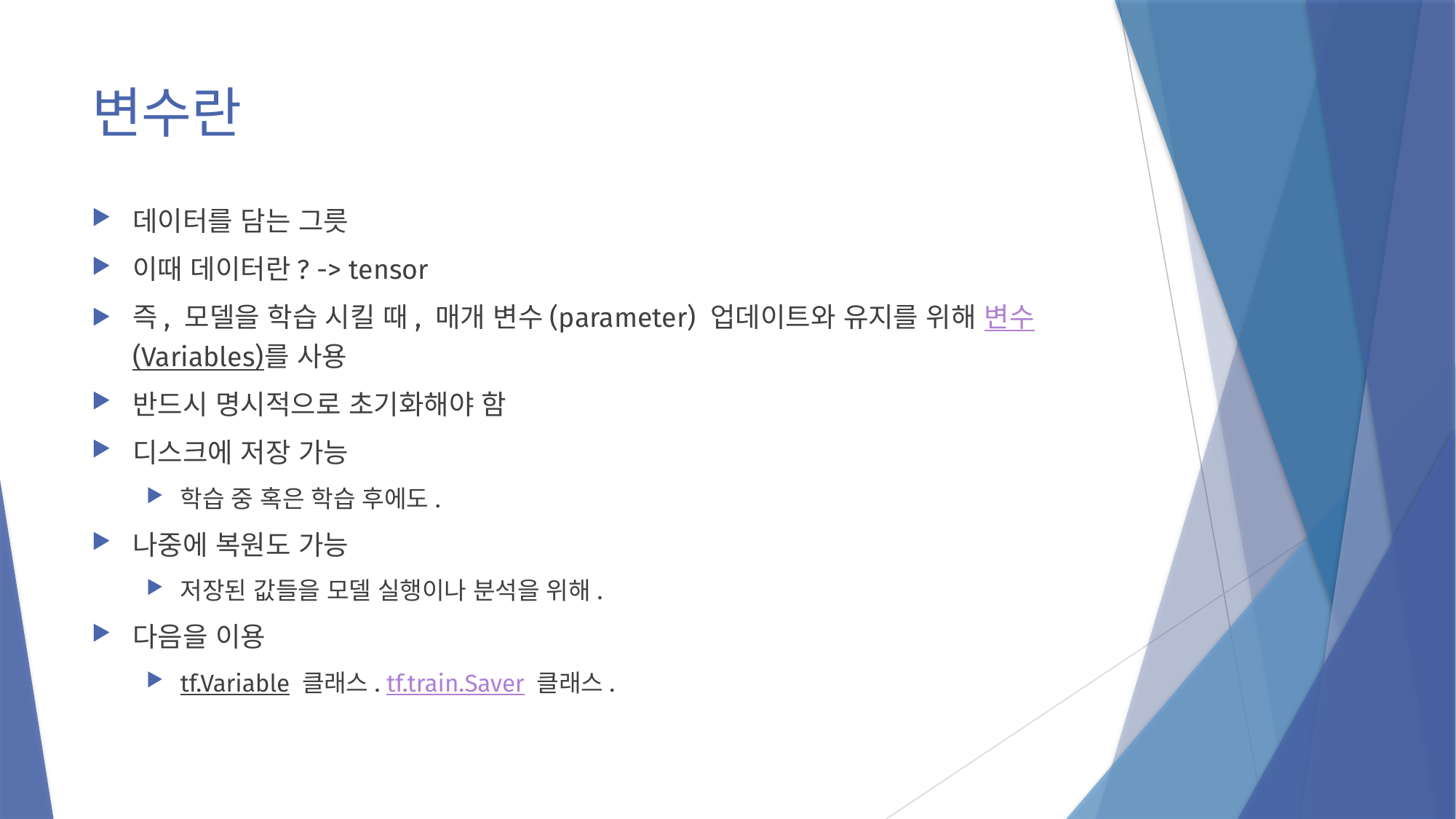

# 변수란
데이터를 담는 그릇
이때 데이터란? -> tensor
즉, 모델을 학습 시킬 때, 매개 변수(parameter) 업데이트와 유지를 위해 변수(Variables)를 사용
반드시 명시적으로 초기화해야 함
디스크에 저장 가능
학습 중 혹은 학습 후에도.
나중에 복원도 가능
저장된 값들을 모델 실행이나 분석을 위해.
다음을 이용
tf.Variable 클래스. tf.train.Saver 클래스.